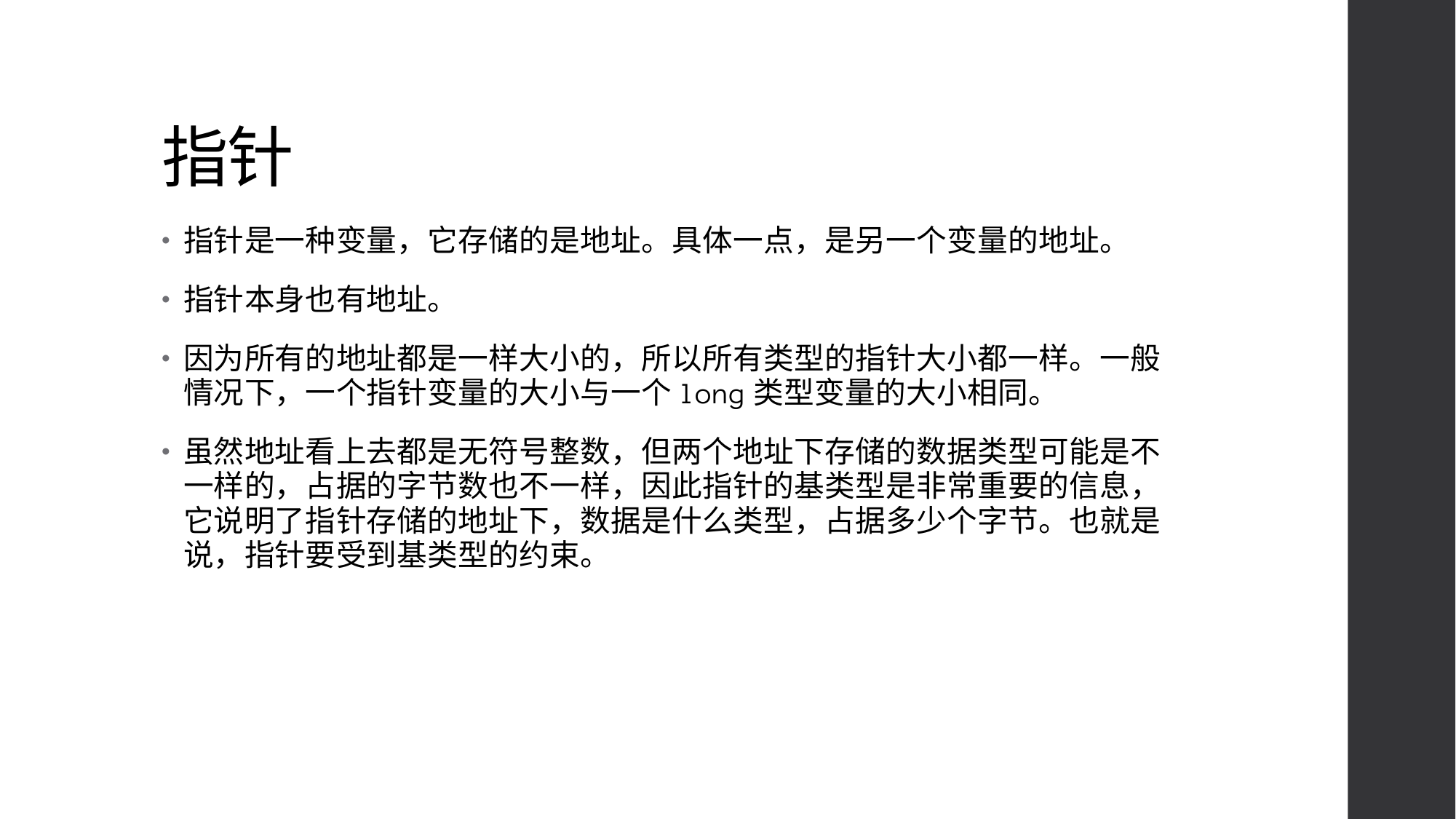

# 指针
指针是一种变量，它存储的是地址。具体一点，是另一个变量的地址。
指针本身也有地址。
因为所有的地址都是一样大小的，所以所有类型的指针大小都一样。一般情况下，一个指针变量的大小与一个long类型变量的大小相同。
虽然地址看上去都是无符号整数，但两个地址下存储的数据类型可能是不一样的，占据的字节数也不一样，因此指针的基类型是非常重要的信息，它说明了指针存储的地址下，数据是什么类型，占据多少个字节。也就是说，指针要受到基类型的约束。